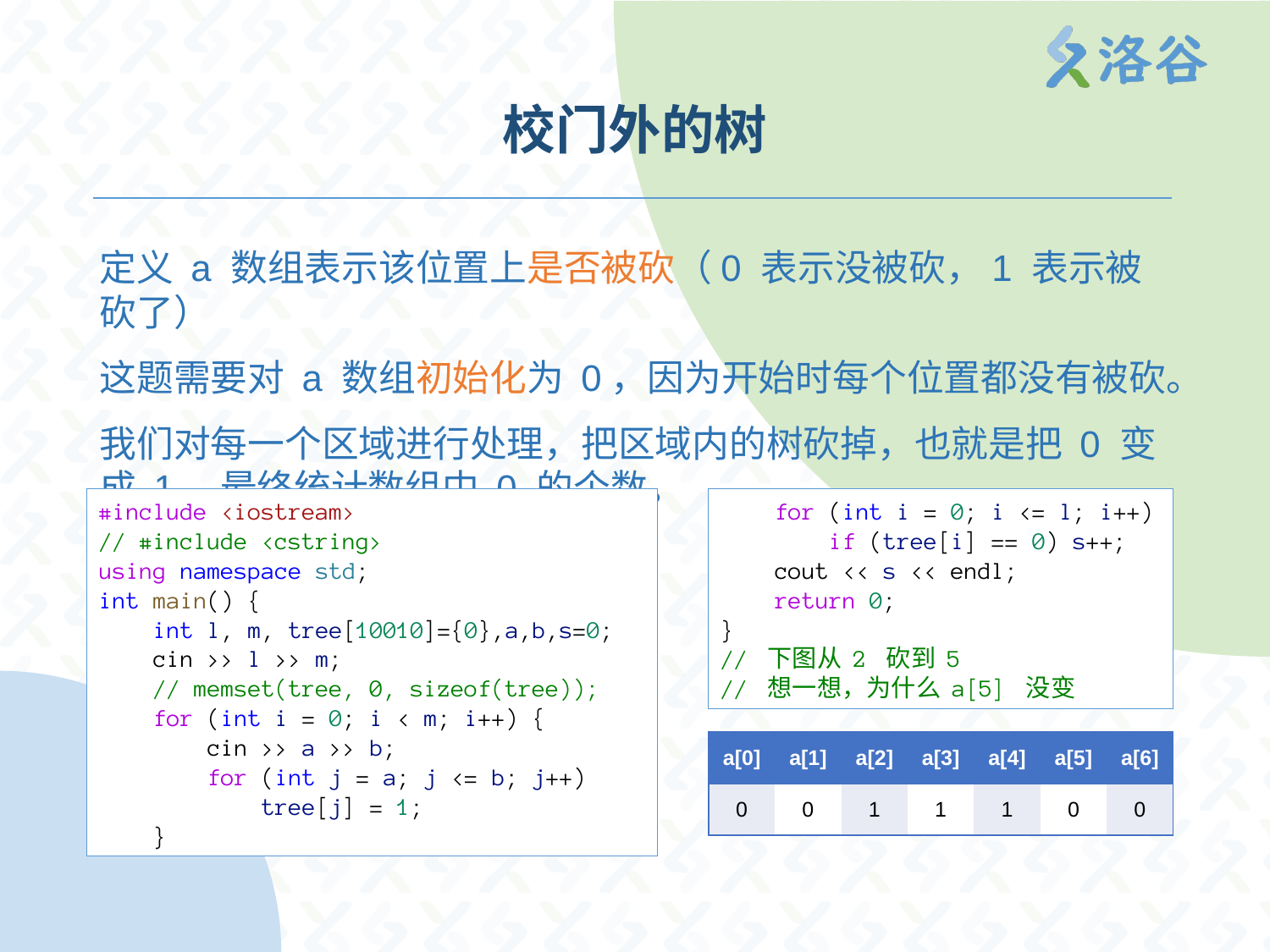

# 校门外的树
定义 a 数组表示该位置上是否被砍（0 表示没被砍，1 表示被砍了）
这题需要对 a 数组初始化为 0，因为开始时每个位置都没有被砍。
我们对每一个区域进行处理，把区域内的树砍掉，也就是把 0 变成 1。最终统计数组中 0 的个数。
#include <iostream>
// #include <cstring>
using namespace std;
int main() {
    int l, m, tree[10010]={0},a,b,s=0;
    cin >> l >> m;
    // memset(tree, 0, sizeof(tree));
    for (int i = 0; i < m; i++) {
        cin >> a >> b;
        for (int j = a; j <= b; j++)
            tree[j] = 1;
    }
    for (int i = 0; i <= l; i++)
        if (tree[i] == 0) s++;
    cout << s << endl;
    return 0;
}
// 下图从 2 砍到 5
// 想一想，为什么 a[5] 没变
| a[0] | a[1] | a[2] | a[3] | a[4] | a[5] | a[6] |
| --- | --- | --- | --- | --- | --- | --- |
| 0 | 0 | 1 | 1 | 1 | 0 | 0 |